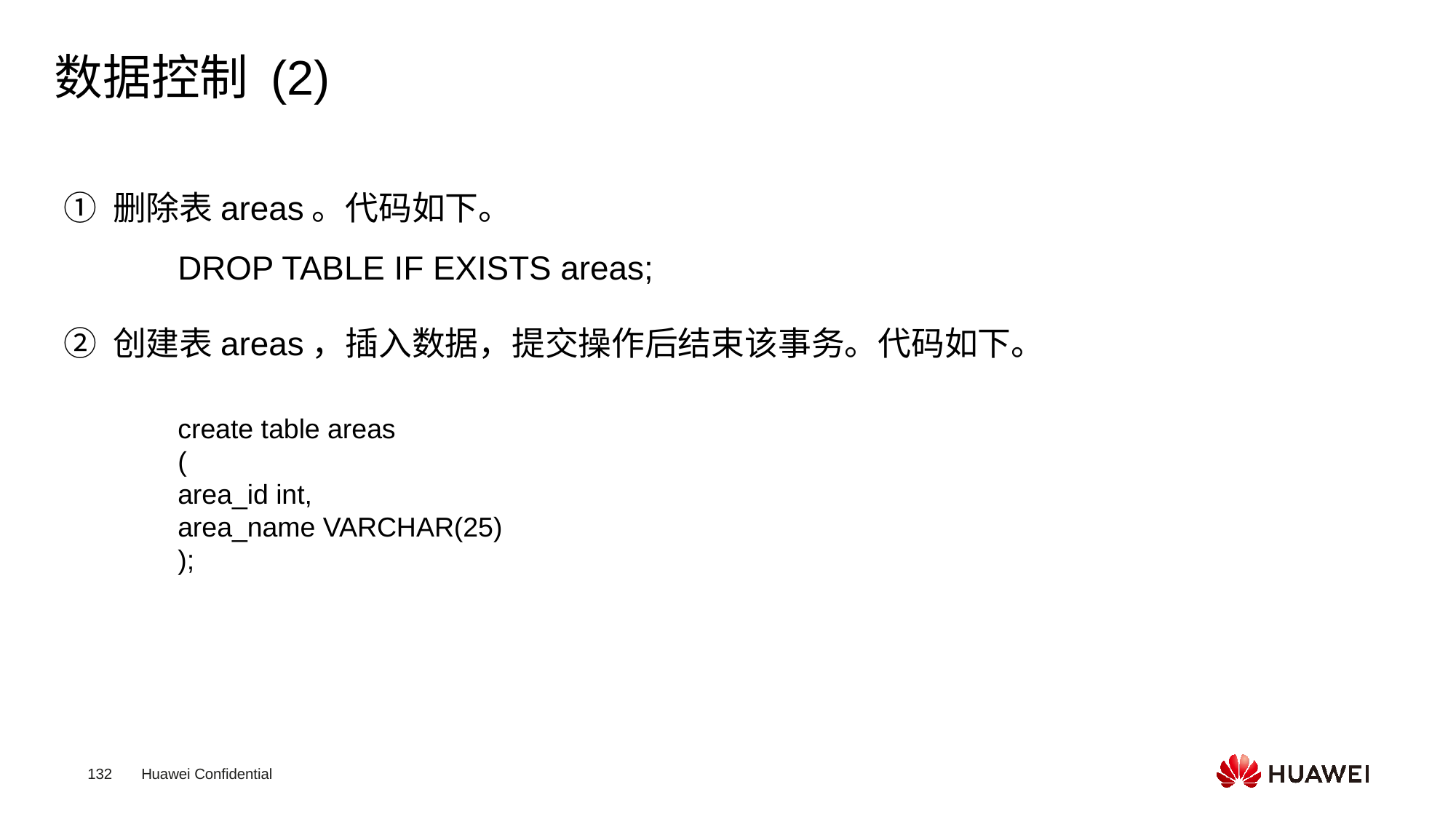

# 数据控制 (2)
① 删除表areas。代码如下。

② 创建表areas，插入数据，提交操作后结束该事务。代码如下。
DROP TABLE IF EXISTS areas;
create table areas(area_id int,area_name VARCHAR(25));